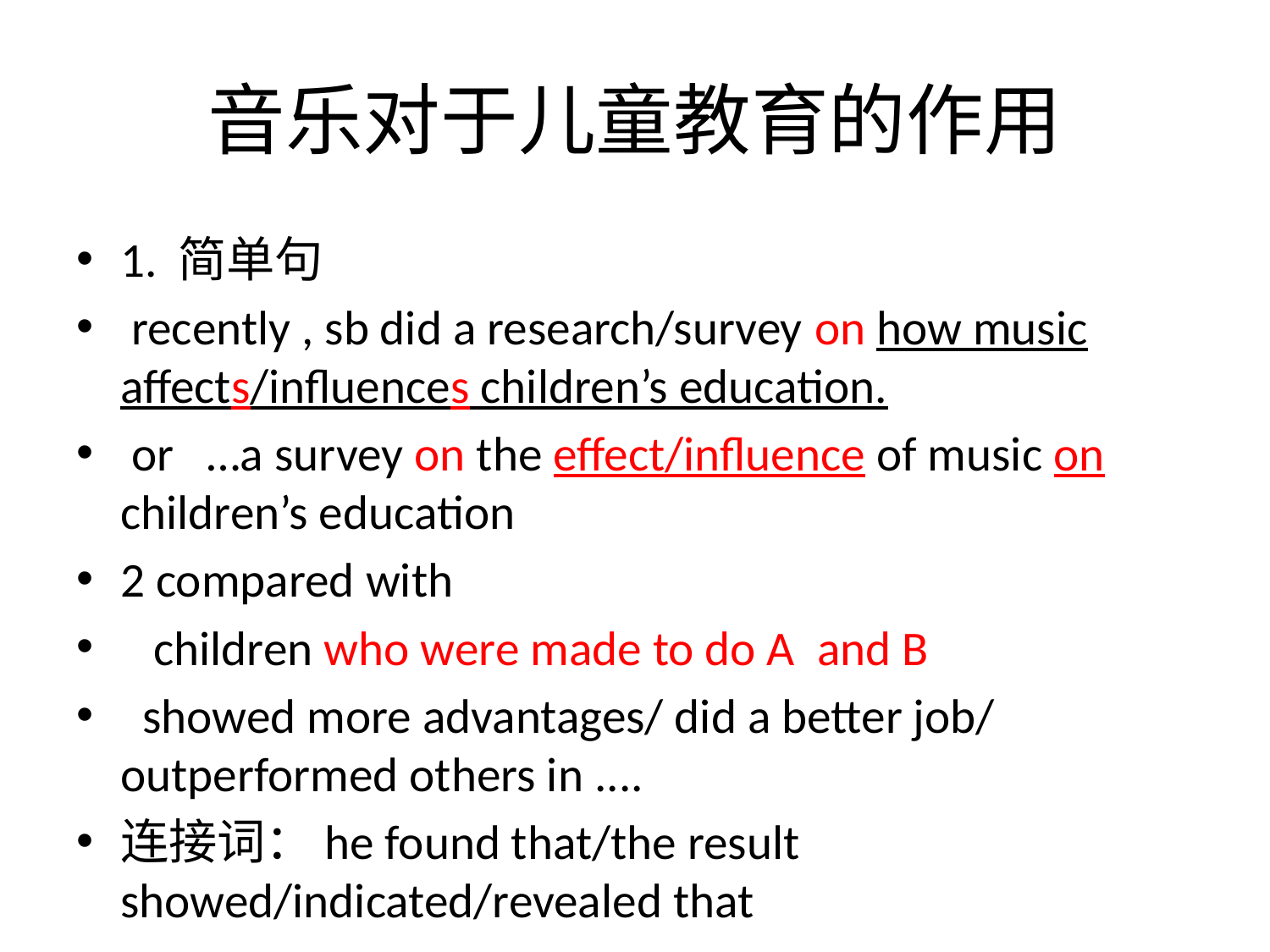

# 音乐对于儿童教育的作用
1. 简单句
 recently , sb did a research/survey on how music affects/influences children’s education.
 or   …a survey on the effect/influence of music on children’s education
2 compared with
   children who were made to do A  and B
  showed more advantages/ did a better job/   outperformed others in ....
连接词：he found that/the result showed/indicated/revealed that